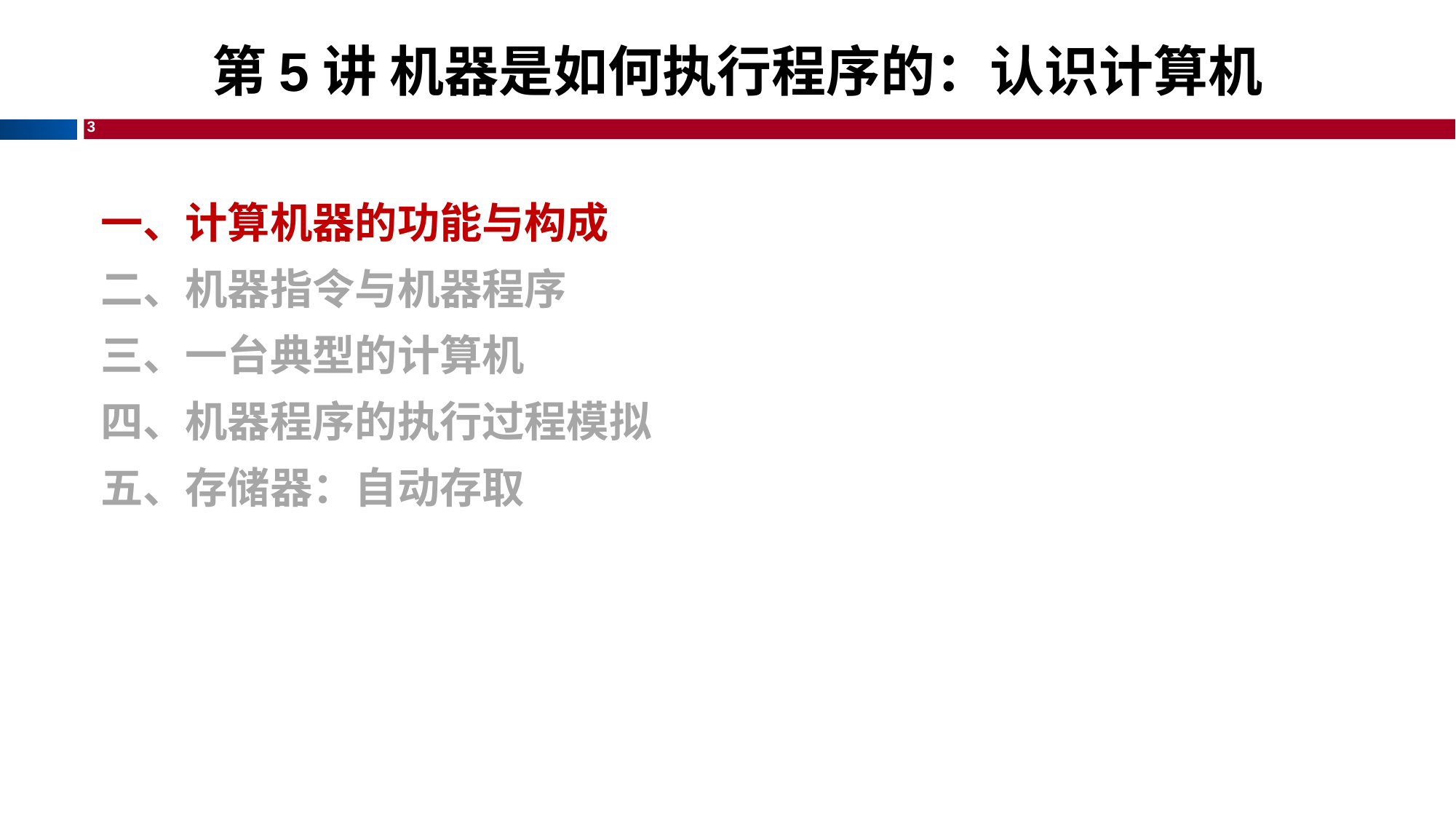

# 第5讲 机器是如何执行程序的：认识计算机
一、计算机器的功能与构成
二、机器指令与机器程序
三、一台典型的计算机
四、机器程序的执行过程模拟
五、存储器：自动存取